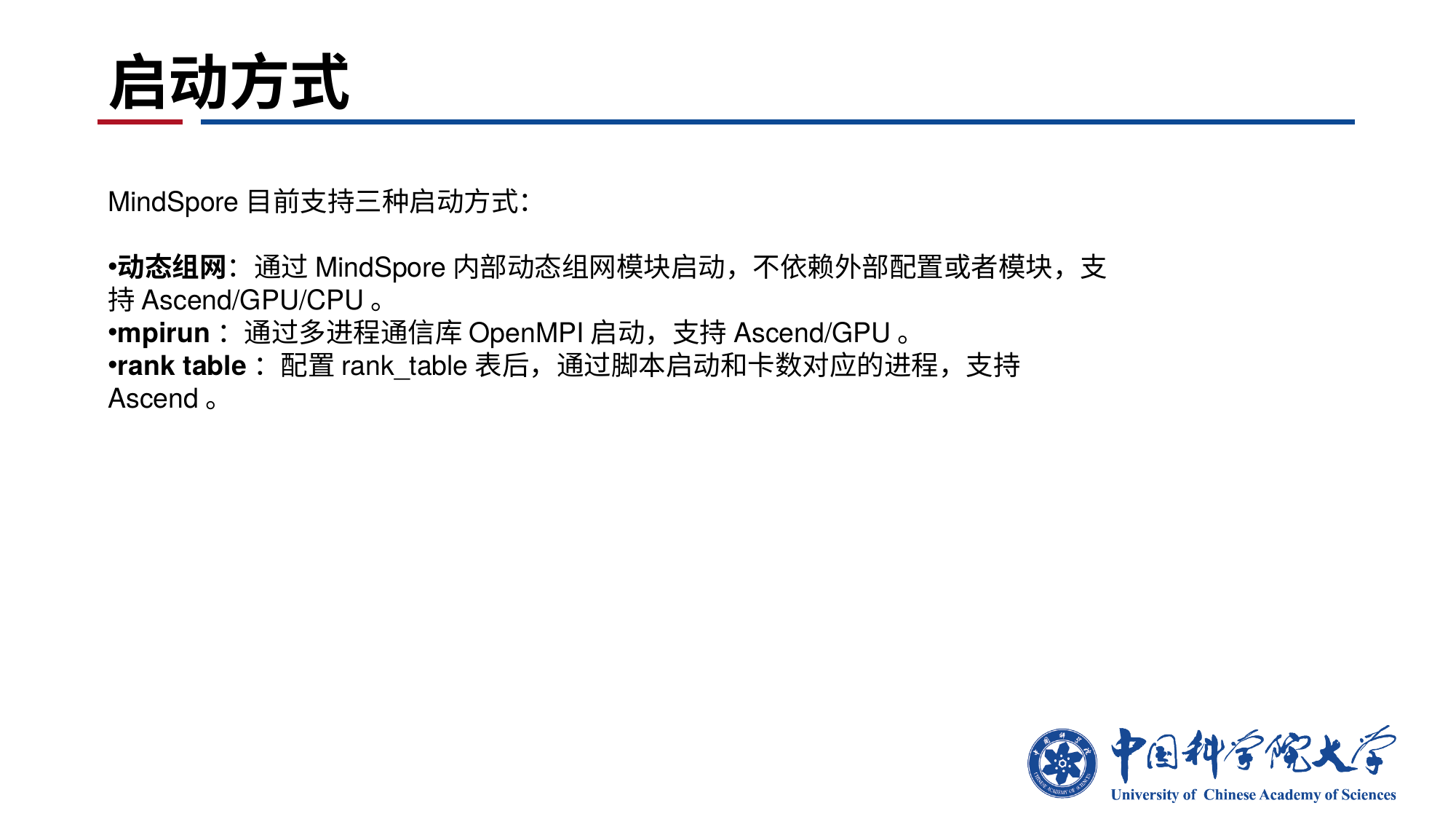

# 启动方式
MindSpore目前支持三种启动方式：

动态组网：通过MindSpore内部动态组网模块启动，不依赖外部配置或者模块，支持Ascend/GPU/CPU。
mpirun：通过多进程通信库OpenMPI启动，支持Ascend/GPU。
rank table：配置rank_table表后，通过脚本启动和卡数对应的进程，支持Ascend。